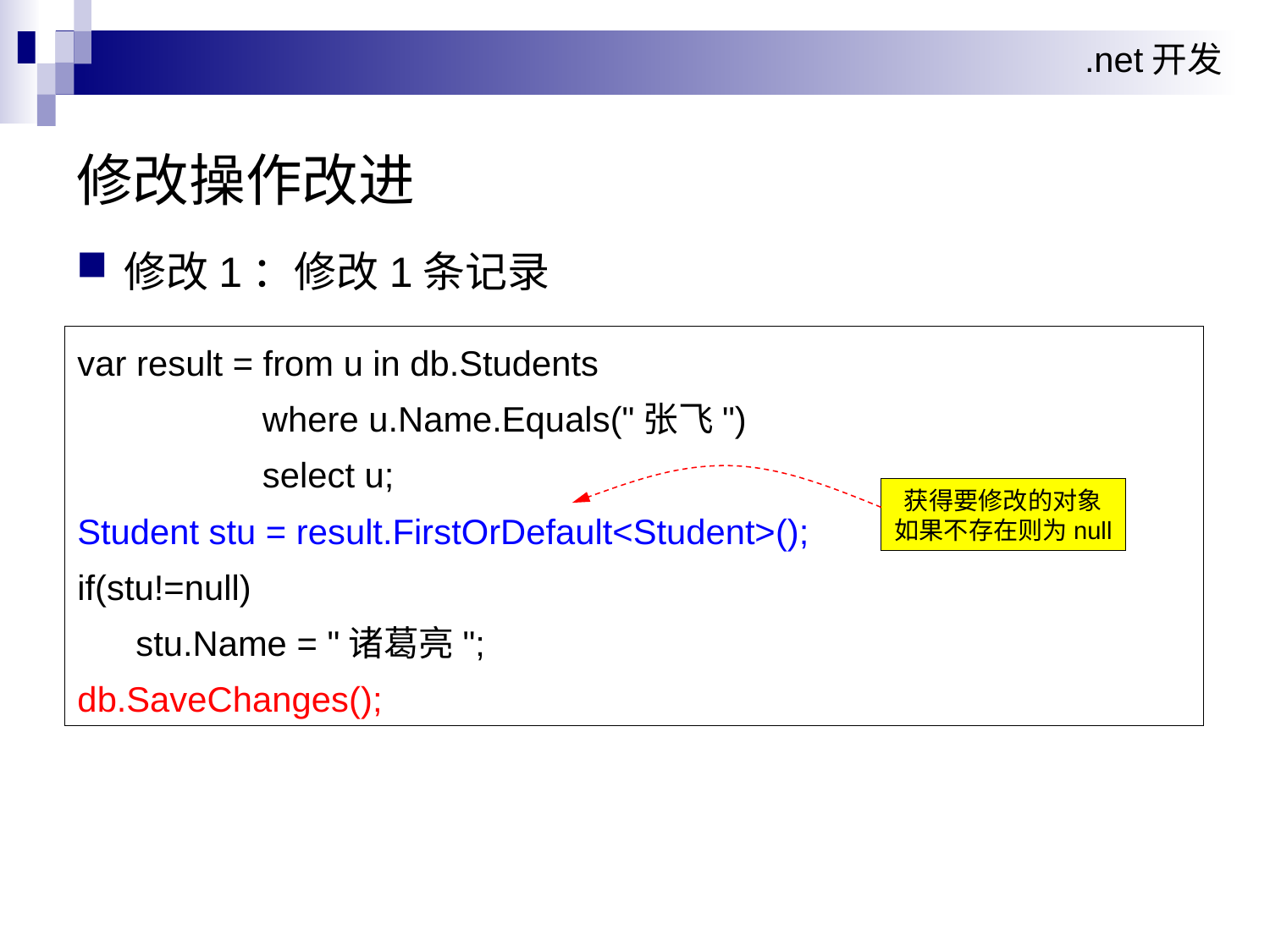

修改操作改进
修改1：修改1条记录
var result = from u in db.Students
                   where u.Name.Equals("张飞")
                   select u;
Student stu = result.FirstOrDefault<Student>();
if(stu!=null)
      stu.Name = "诸葛亮";
db.SaveChanges();

获得要修改的对象
如果不存在则为null